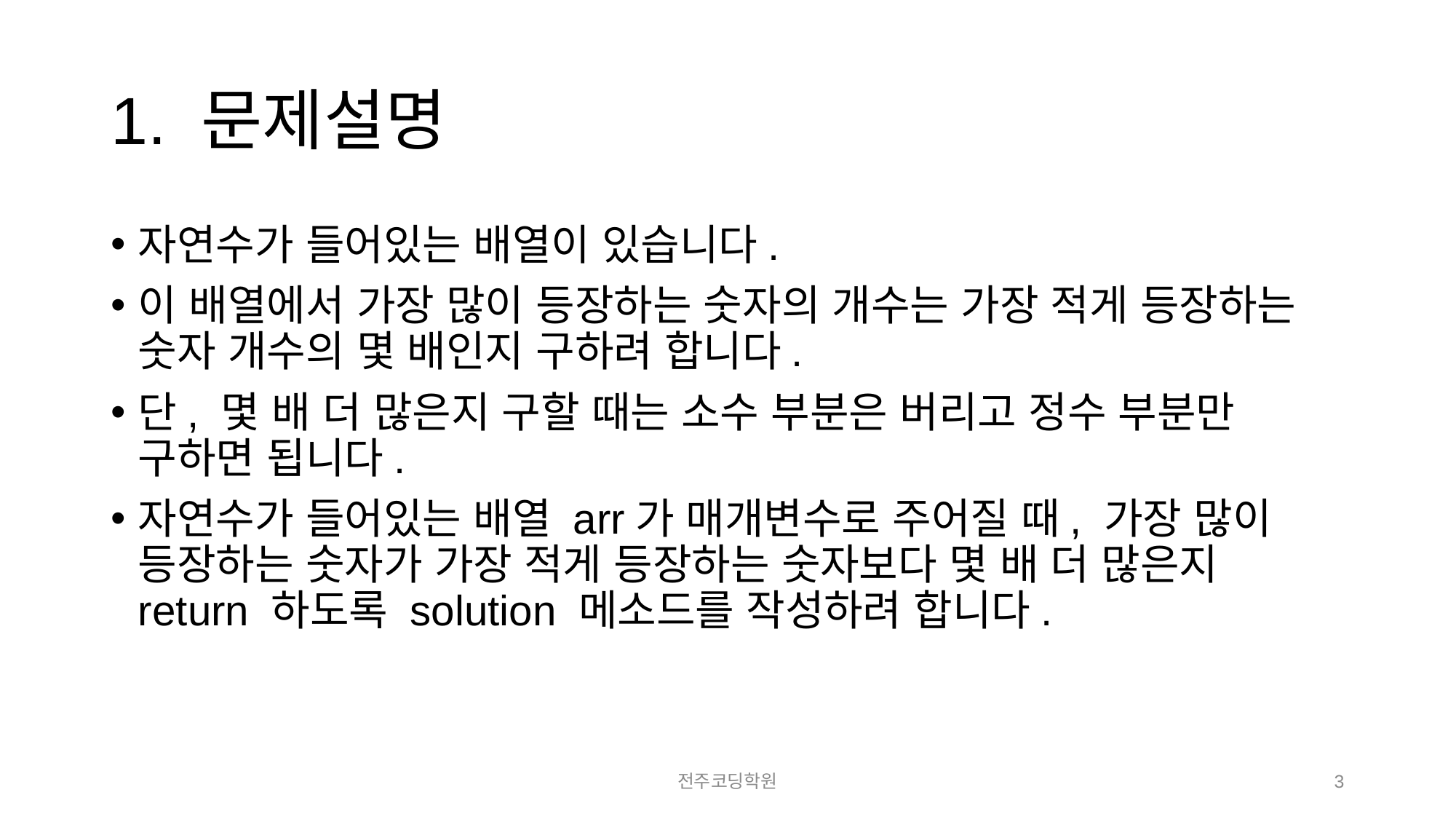

# 1. 문제설명
자연수가 들어있는 배열이 있습니다.
이 배열에서 가장 많이 등장하는 숫자의 개수는 가장 적게 등장하는 숫자 개수의 몇 배인지 구하려 합니다.
단, 몇 배 더 많은지 구할 때는 소수 부분은 버리고 정수 부분만 구하면 됩니다.
자연수가 들어있는 배열 arr가 매개변수로 주어질 때, 가장 많이 등장하는 숫자가 가장 적게 등장하는 숫자보다 몇 배 더 많은지 return 하도록 solution 메소드를 작성하려 합니다.

전주코딩학원
3